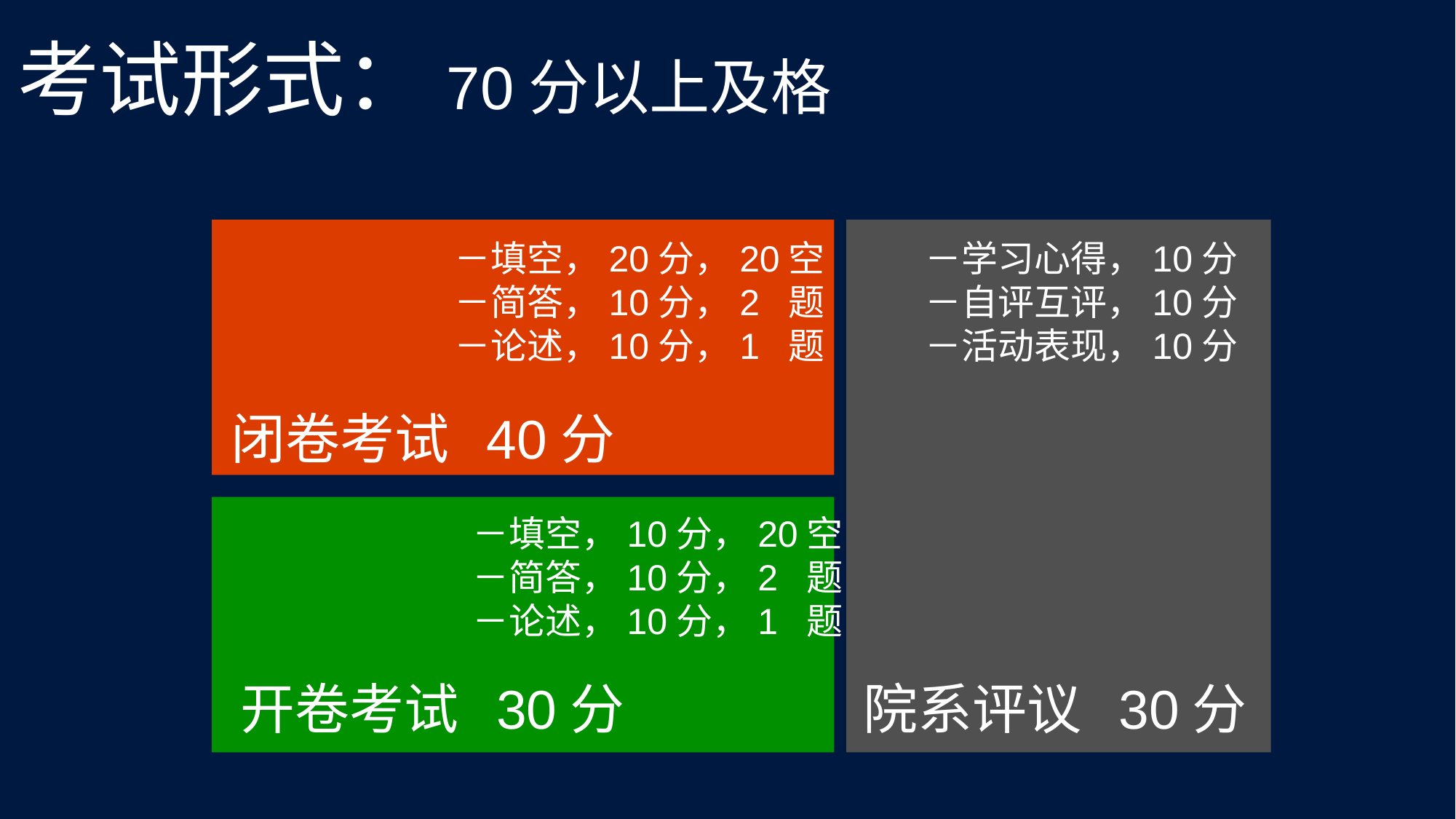

考试形式：70分以上及格

－填空，20分，20空
－简答，10分，2  题
－论述，10分，1  题
－学习心得，10分
－自评互评，10分
－活动表现，10分
闭卷考试  40分

－填空，10分，20空
－简答，10分，2  题
－论述，10分，1  题
院系评议  30分
开卷考试  30分